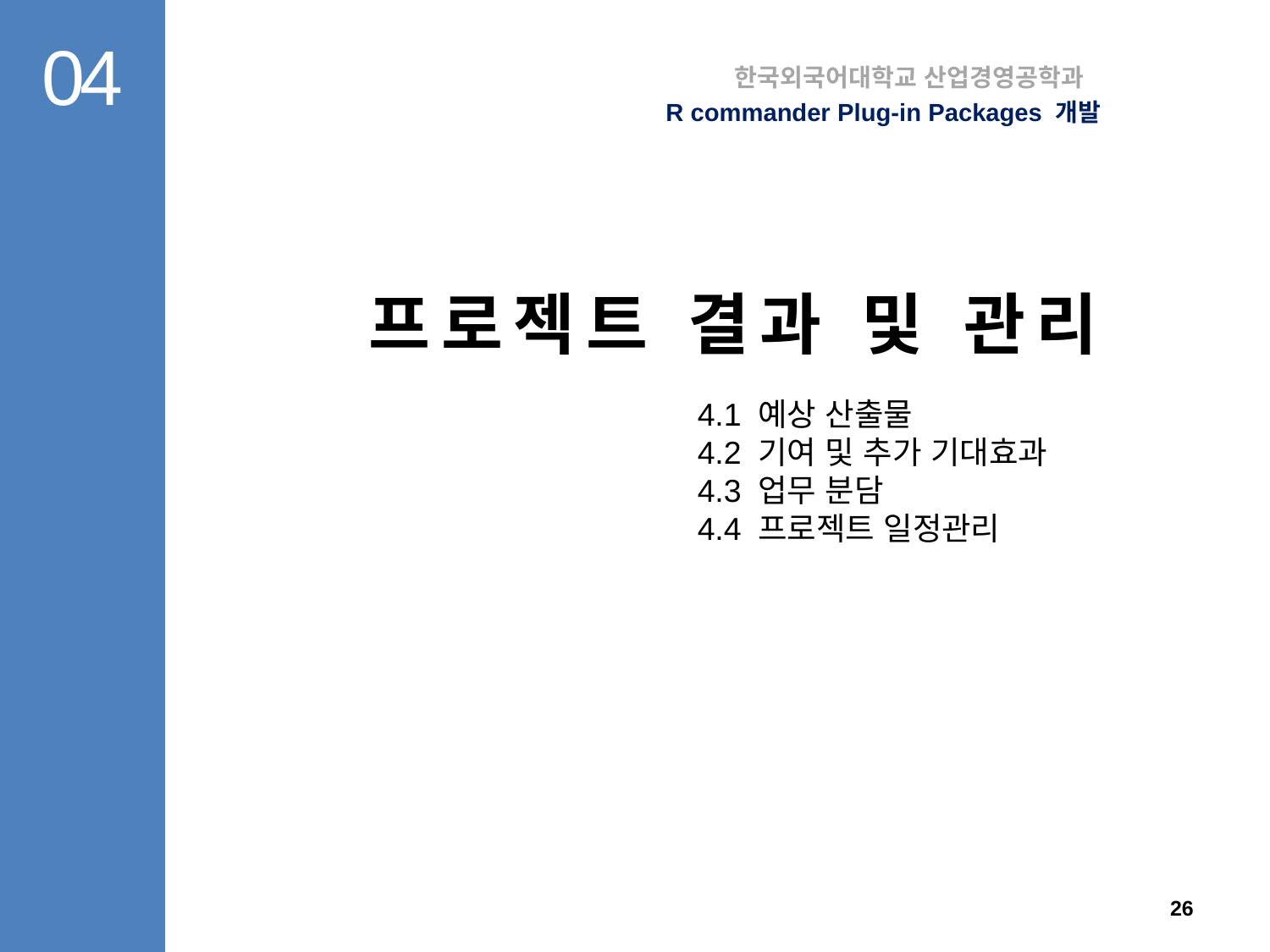

04
한국외국어대학교 산업경영공학과
R commander Plug-in Packages 개발
프로젝트 결과 및 관리
4.1 예상 산출물
4.2 기여 및 추가 기대효과
4.3 업무 분담
4.4 프로젝트 일정관리
26